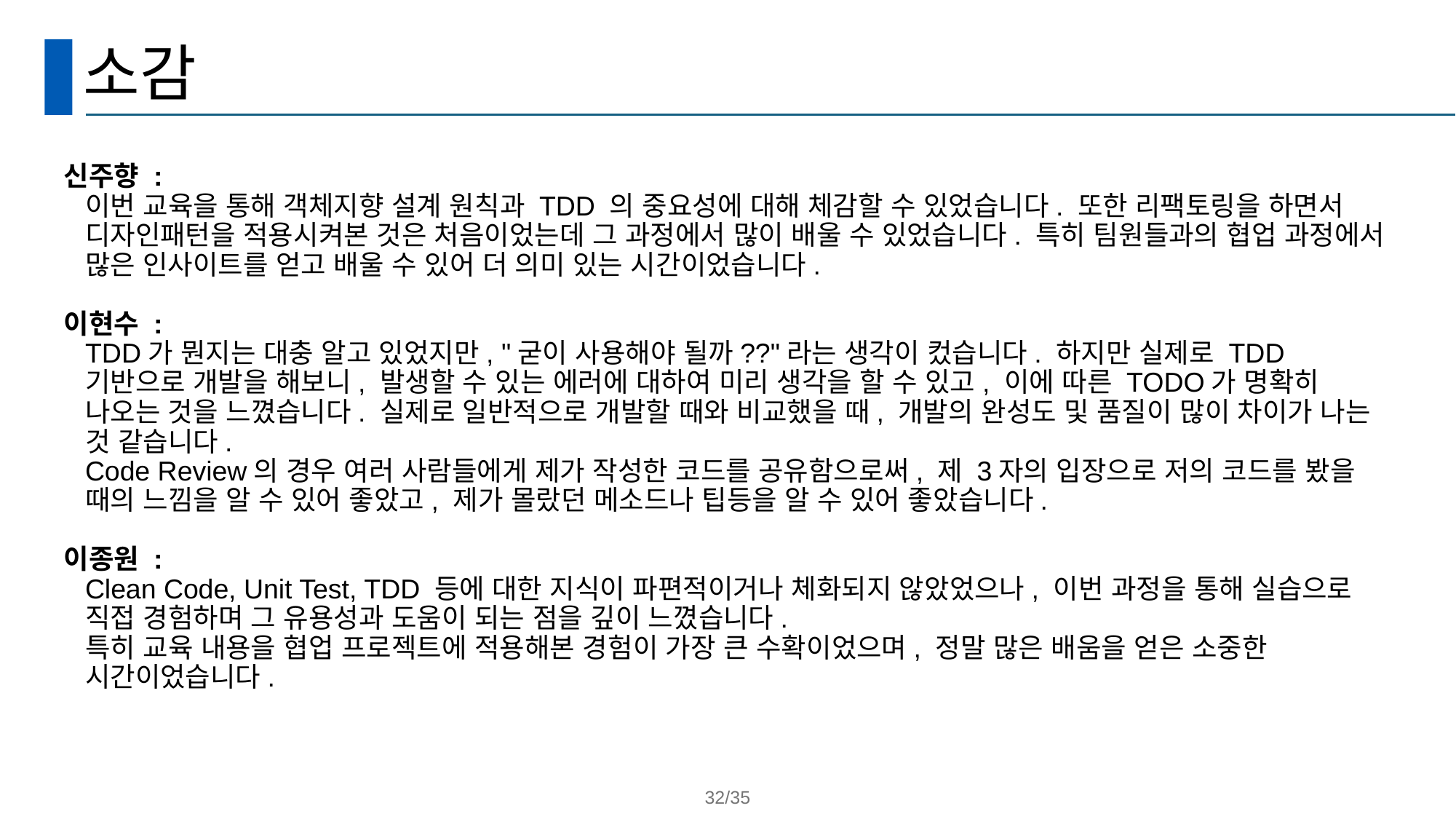

# 소감
신주향 :
이번 교육을 통해 객체지향 설계 원칙과 TDD 의 중요성에 대해 체감할 수 있었습니다. 또한 리팩토링을 하면서 디자인패턴을 적용시켜본 것은 처음이었는데 그 과정에서 많이 배울 수 있었습니다. 특히 팀원들과의 협업 과정에서 많은 인사이트를 얻고 배울 수 있어 더 의미 있는 시간이었습니다.

이현수 :
TDD가 뭔지는 대충 알고 있었지만, "굳이 사용해야 될까??"라는 생각이 컸습니다. 하지만 실제로 TDD 기반으로 개발을 해보니, 발생할 수 있는 에러에 대하여 미리 생각을 할 수 있고, 이에 따른 TODO가 명확히 나오는 것을 느꼈습니다. 실제로 일반적으로 개발할 때와 비교했을 때, 개발의 완성도 및 품질이 많이 차이가 나는 것 같습니다.
Code Review의 경우 여러 사람들에게 제가 작성한 코드를 공유함으로써, 제 3자의 입장으로 저의 코드를 봤을 때의 느낌을 알 수 있어 좋았고, 제가 몰랐던 메소드나 팁등을 알 수 있어 좋았습니다.

이종원 :
Clean Code, Unit Test, TDD 등에 대한 지식이 파편적이거나 체화되지 않았었으나, 이번 과정을 통해 실습으로 직접 경험하며 그 유용성과 도움이 되는 점을 깊이 느꼈습니다.
특히 교육 내용을 협업 프로젝트에 적용해본 경험이 가장 큰 수확이었으며, 정말 많은 배움을 얻은 소중한 시간이었습니다.

32/35